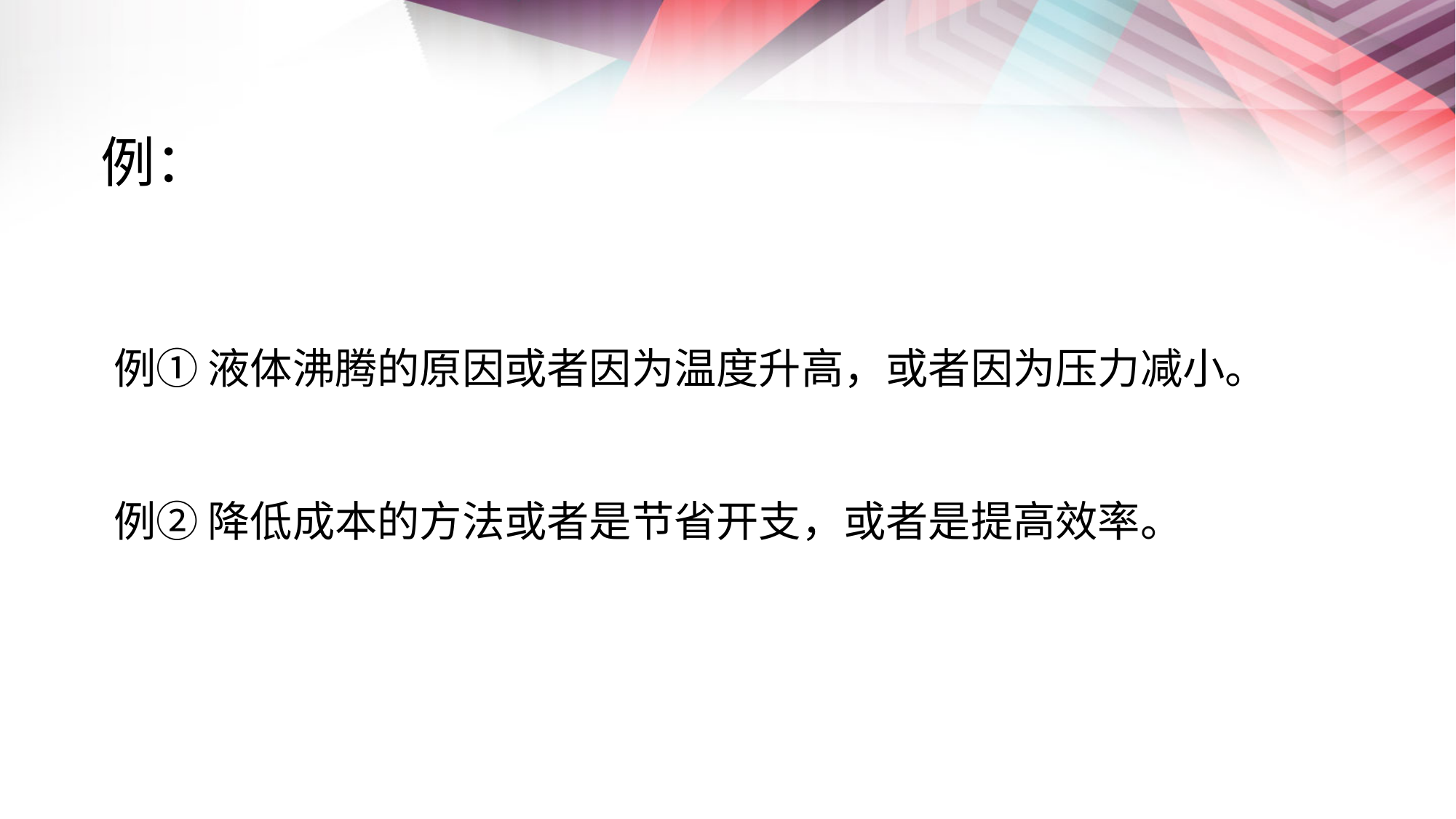

例：
例① 液体沸腾的原因或者因为温度升高，或者因为压力减小。

例② 降低成本的方法或者是节省开支，或者是提高效率。